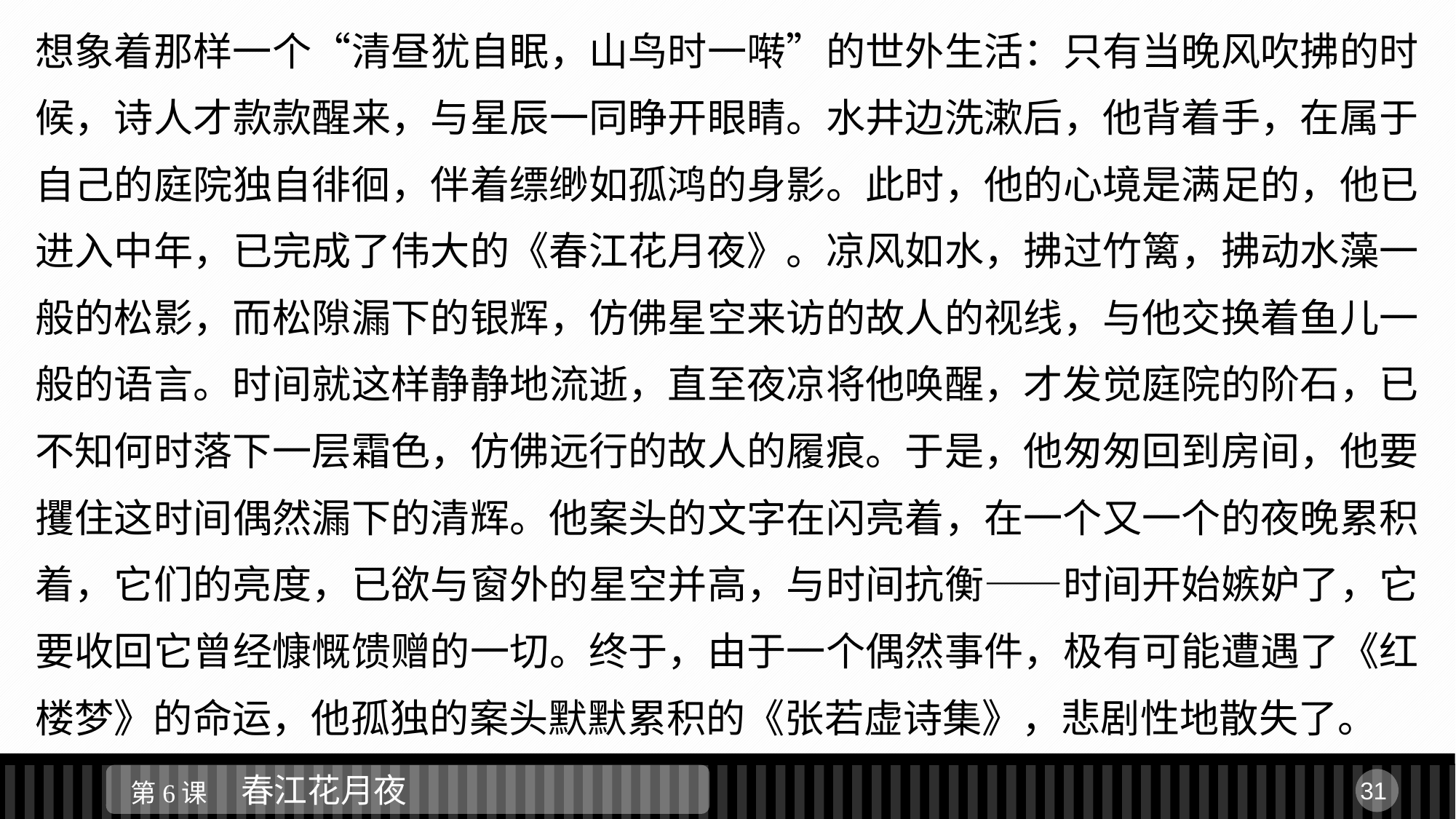

想象着那样一个“清昼犹自眠，山鸟时一啭”的世外生活：只有当晚风吹拂的时候，诗人才款款醒来，与星辰一同睁开眼睛。水井边洗漱后，他背着手，在属于自己的庭院独自徘徊，伴着缥缈如孤鸿的身影。此时，他的心境是满足的，他已进入中年，已完成了伟大的《春江花月夜》。凉风如水，拂过竹篱，拂动水藻一般的松影，而松隙漏下的银辉，仿佛星空来访的故人的视线，与他交换着鱼儿一般的语言。时间就这样静静地流逝，直至夜凉将他唤醒，才发觉庭院的阶石，已不知何时落下一层霜色，仿佛远行的故人的履痕。于是，他匆匆回到房间，他要攫住这时间偶然漏下的清辉。他案头的文字在闪亮着，在一个又一个的夜晚累积着，它们的亮度，已欲与窗外的星空并高，与时间抗衡——时间开始嫉妒了，它要收回它曾经慷慨馈赠的一切。终于，由于一个偶然事件，极有可能遭遇了《红楼梦》的命运，他孤独的案头默默累积的《张若虚诗集》，悲剧性地散失了。